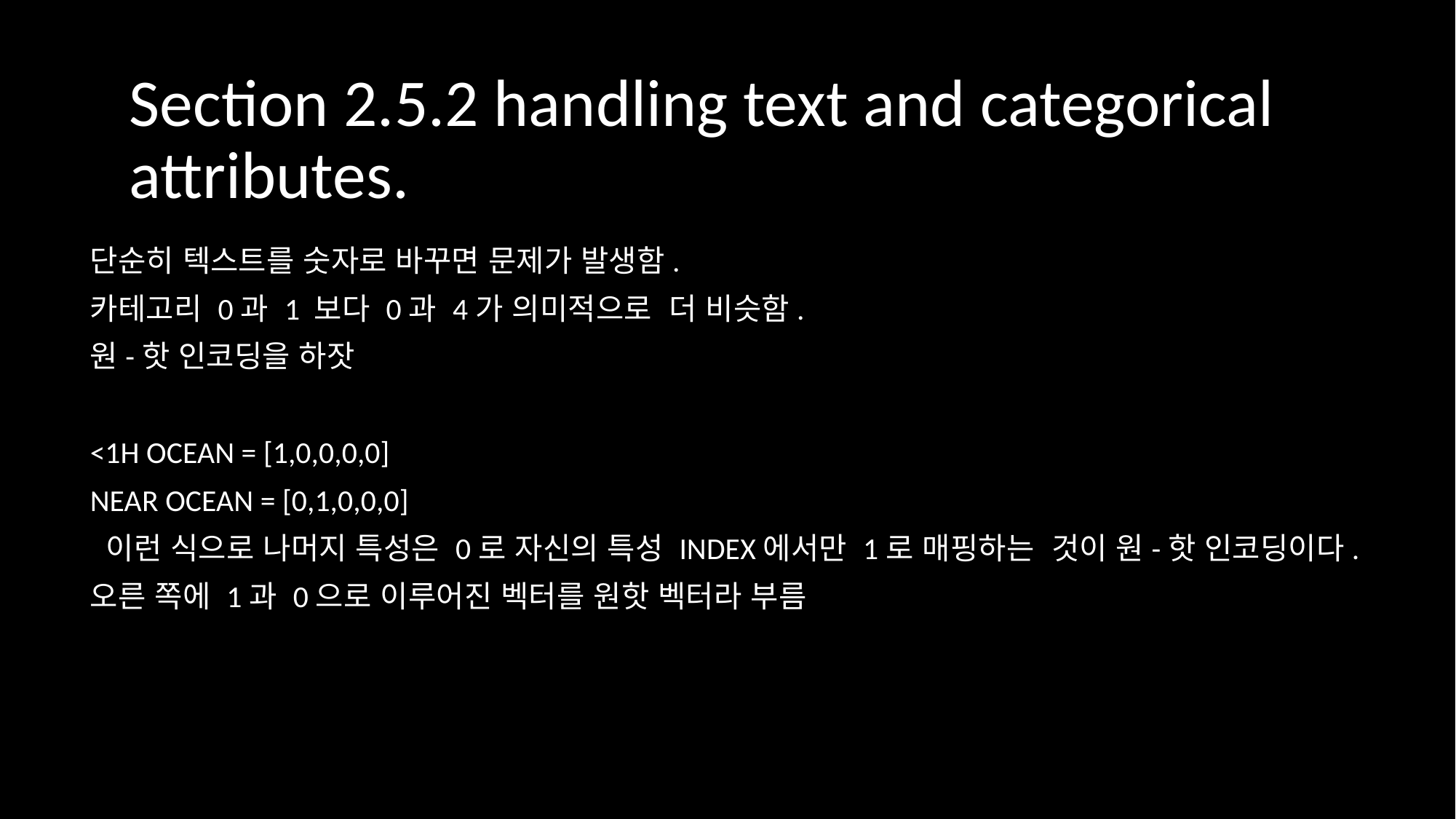

Section 2.5.2 handling text and categorical attributes.
단순히 텍스트를 숫자로 바꾸면 문제가 발생함.
카테고리 0과 1 보다 0과 4가 의미적으로  더 비슷함.
원-핫 인코딩을 하잣

<1H OCEAN = [1,0,0,0,0]
NEAR OCEAN = [0,1,0,0,0]
 이런 식으로 나머지 특성은 0로 자신의 특성 INDEX에서만 1로 매핑하는  것이 원-핫 인코딩이다.
오른 쪽에 1과 0으로 이루어진 벡터를 원핫 벡터라 부름